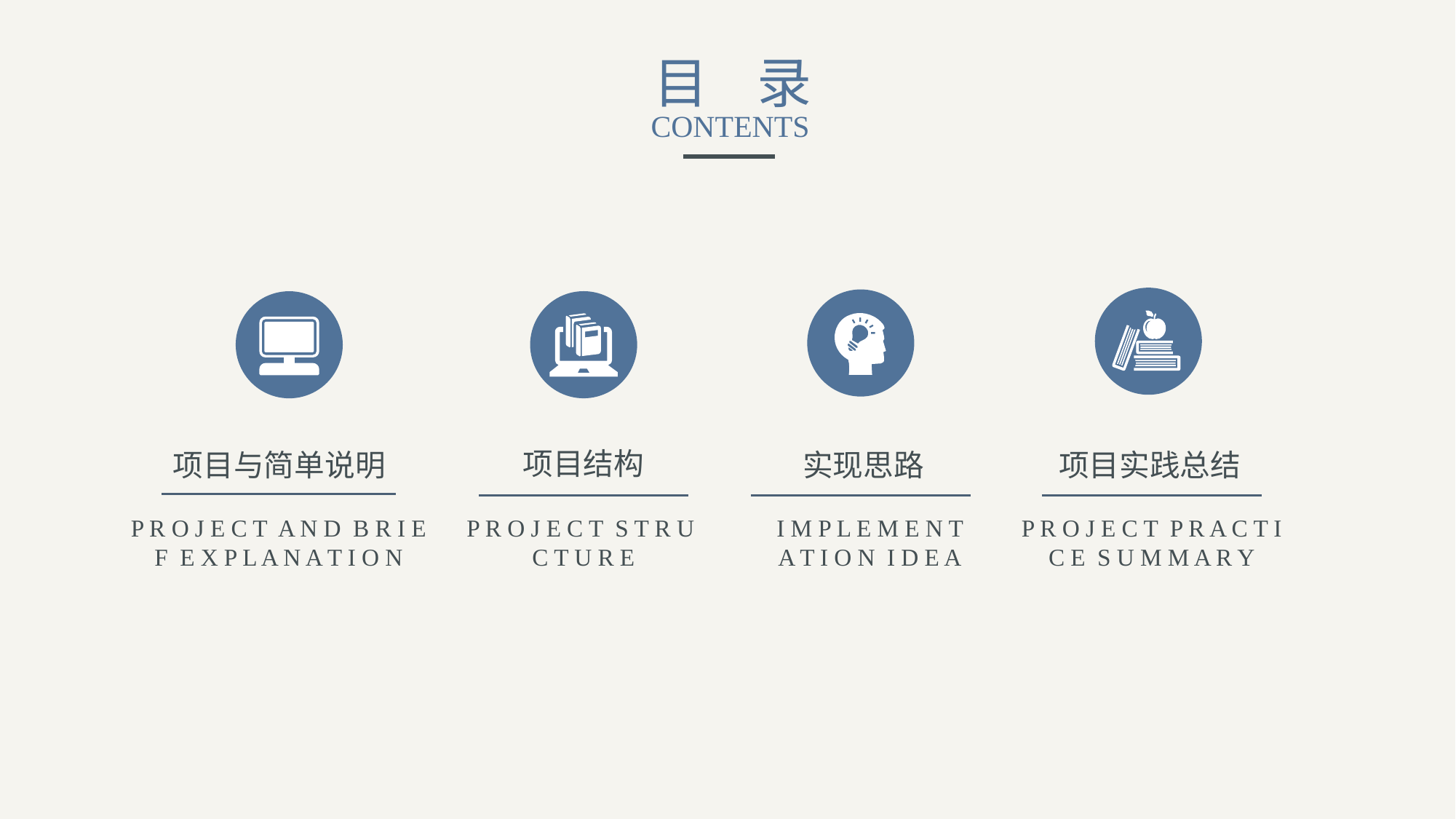

目    录
CONTENTS

项目结构
项目与简单说明
  实现思路
项目实践总结
P R O J E C T  A N D  B R I E F  E X P L A N A T I O N
P R O J E C T  S T R U
C T U R E
I M P L E M E N T A T I O N  I D E A
P R O J E C T  P R A C T I C E  S U M M A R Y